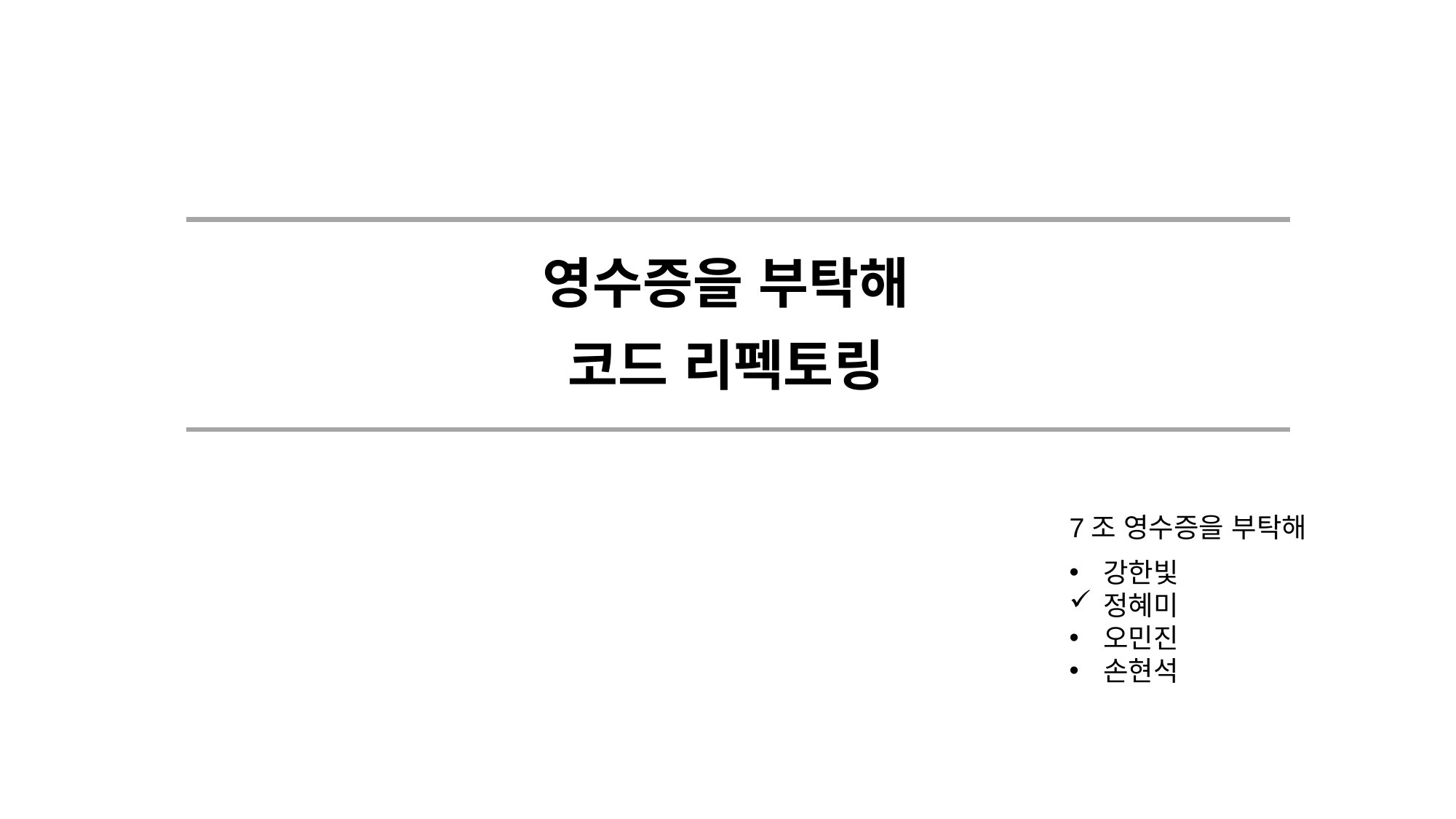

영수증을 부탁해

코드 리펙토링
7조 영수증을 부탁해

강한빛
정혜미
오민진
손현석